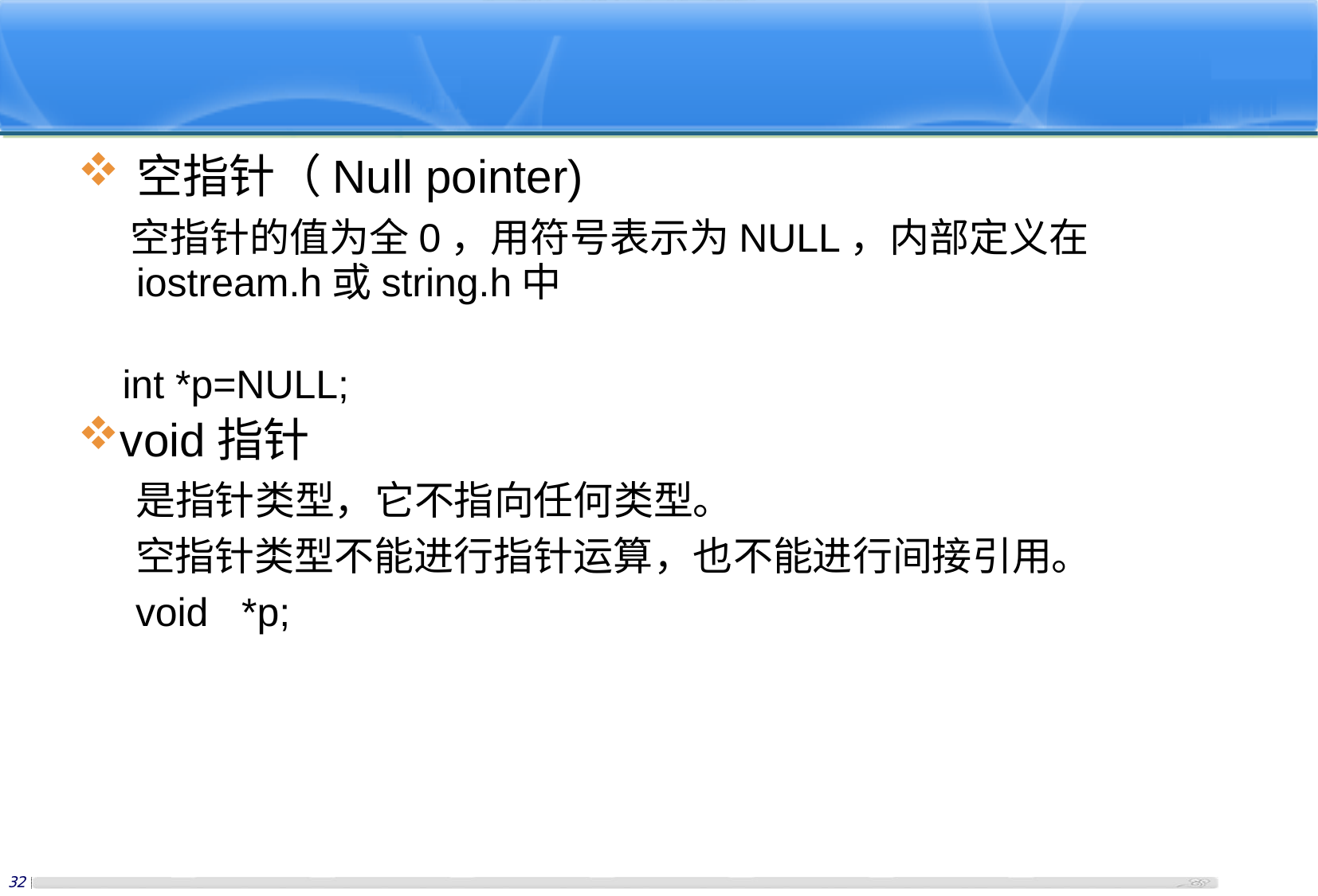

#
空指针（Null pointer)
    空指针的值为全0，用符号表示为NULL，内部定义在iostream.h或string.h中

    int *p=NULL;
void指针
是指针类型，它不指向任何类型。
空指针类型不能进行指针运算，也不能进行间接引用。
void   *p;